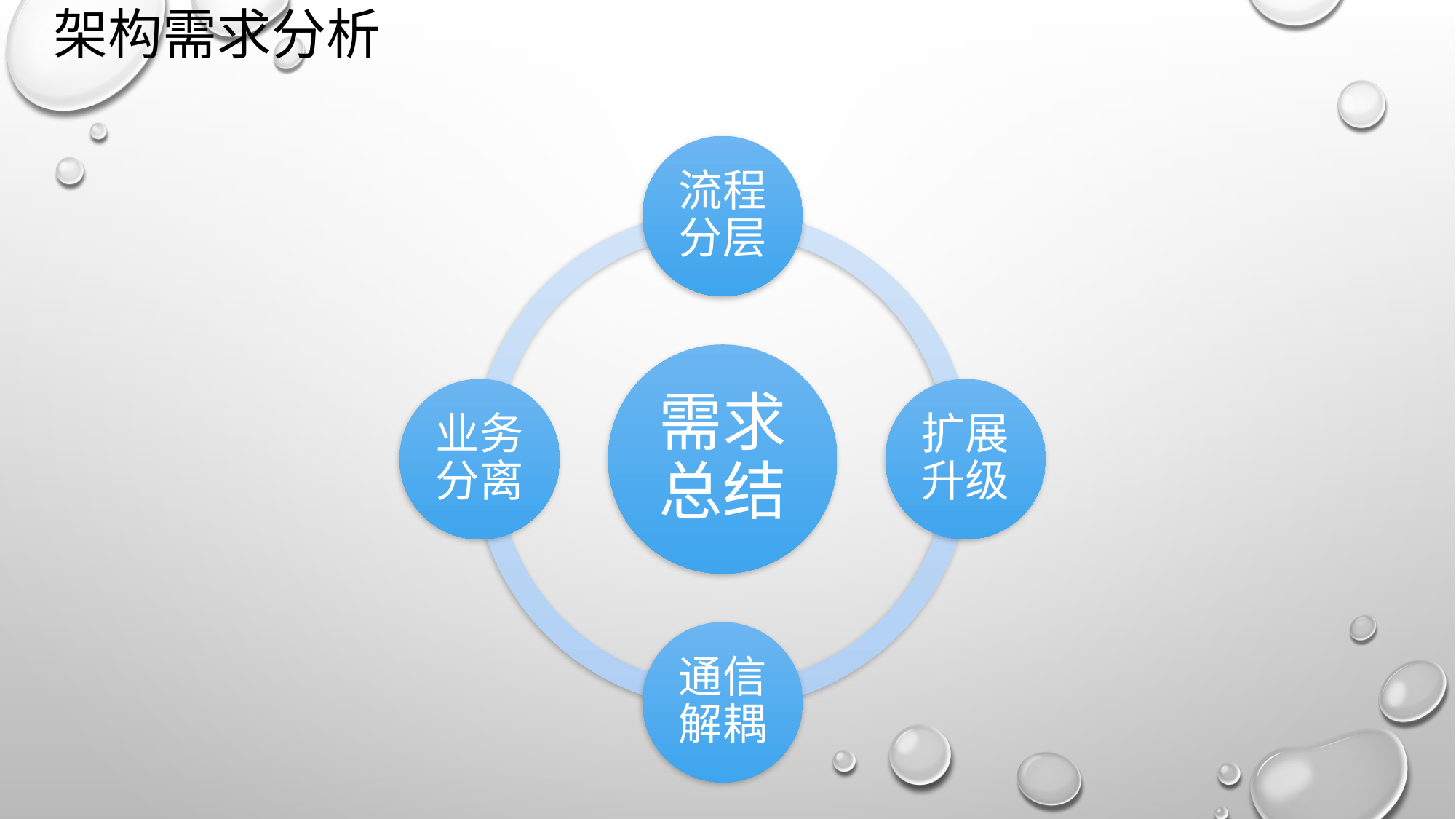

# 架构需求分析
需求总结
流程分层
扩展升级
通信解耦
业务分离